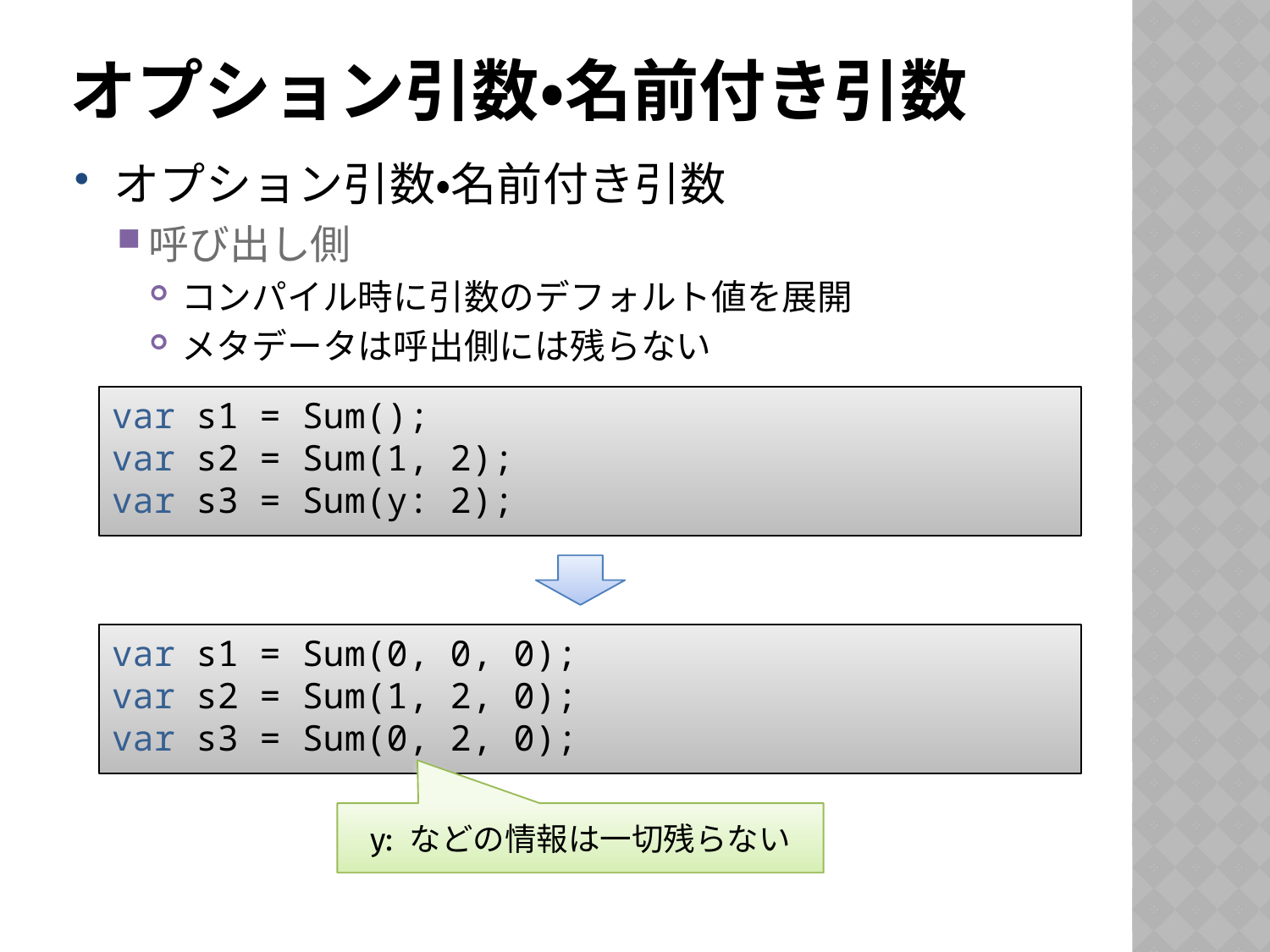

# オプション引数・名前付き引数
オプション引数・名前付き引数
呼び出し側
コンパイル時に引数のデフォルト値を展開
メタデータは呼出側には残らない

var s1 = Sum();
var s2 = Sum(1, 2);
var s3 = Sum(y: 2);

var s1 = Sum(0, 0, 0);
var s2 = Sum(1, 2, 0);
var s3 = Sum(0, 2, 0);
y: などの情報は一切残らない